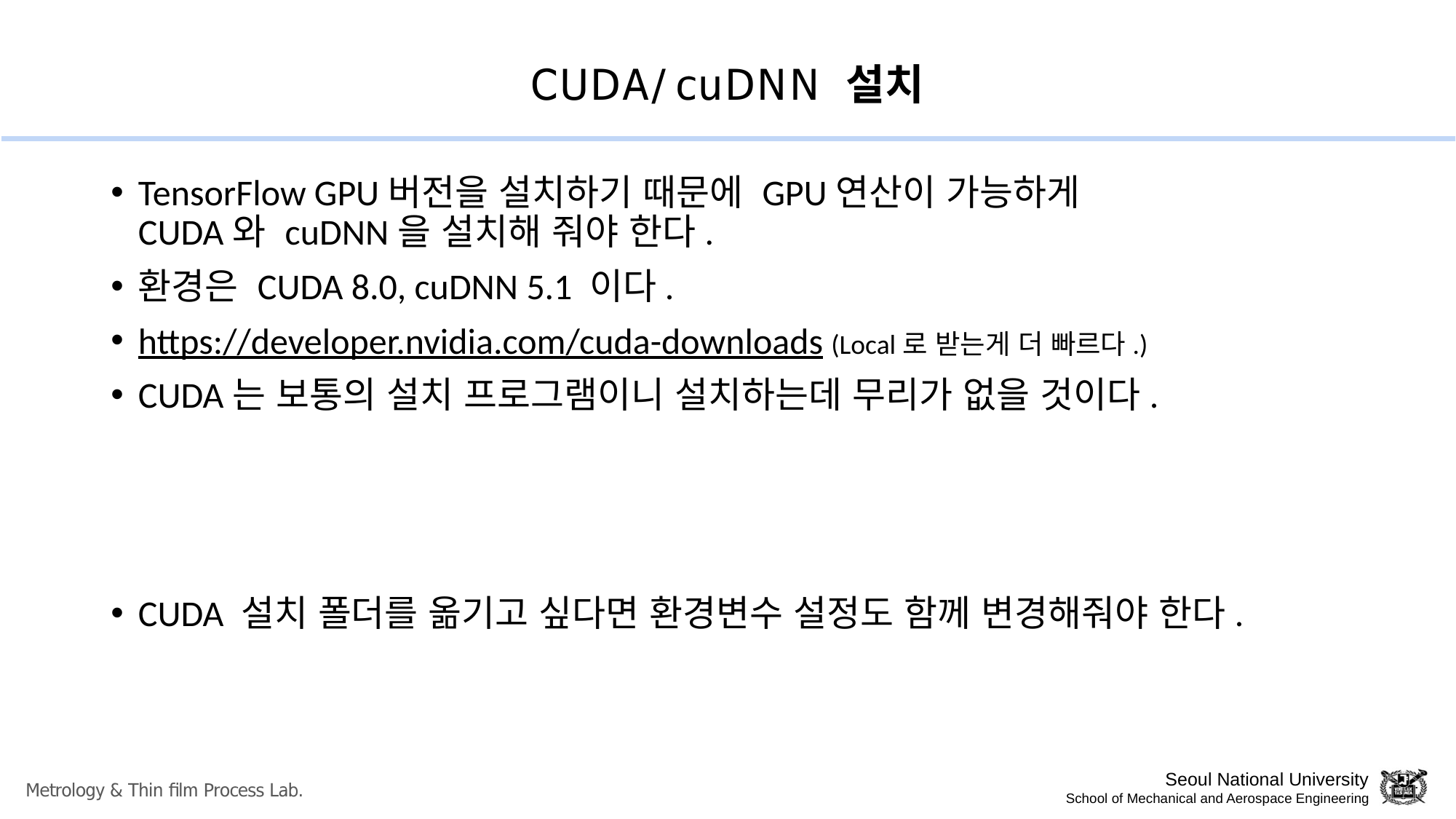

# CUDA/cuDNN 설치
TensorFlow GPU버전을 설치하기 때문에 GPU연산이 가능하게
CUDA와 cuDNN을 설치해 줘야 한다.
환경은 CUDA 8.0, cuDNN 5.1 이다.
https://developer.nvidia.com/cuda-downloads (Local로 받는게 더 빠르다.)
CUDA는 보통의 설치 프로그램이니 설치하는데 무리가 없을 것이다.

CUDA 설치 폴더를 옮기고 싶다면 환경변수 설정도 함께 변경해줘야 한다.